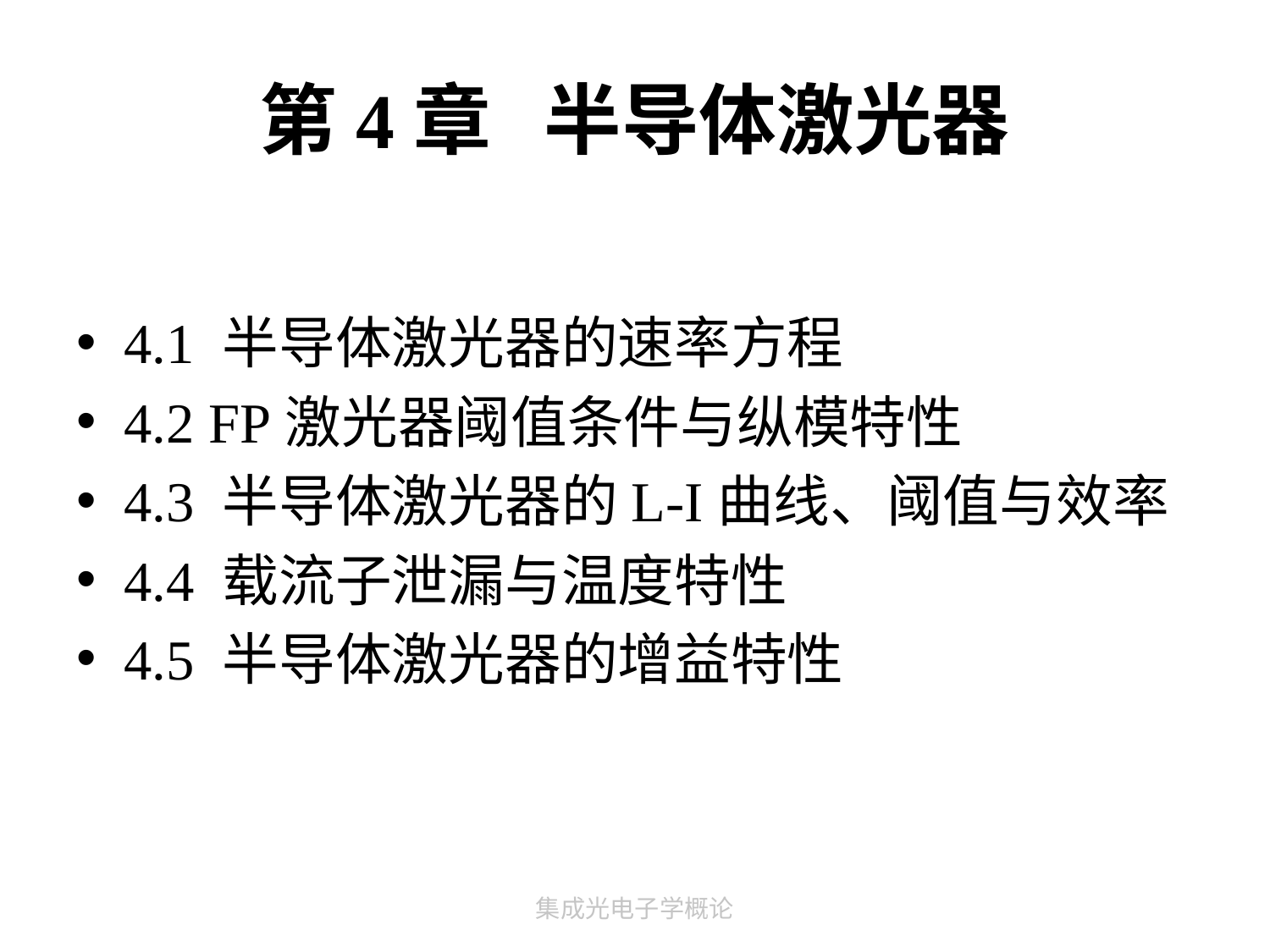

# 第4章   半导体激光器

4.1 半导体激光器的速率方程
4.2 FP激光器阈值条件与纵模特性
4.3 半导体激光器的L-I曲线、阈值与效率
4.4 载流子泄漏与温度特性
4.5 半导体激光器的增益特性
集成光电子学概论
2